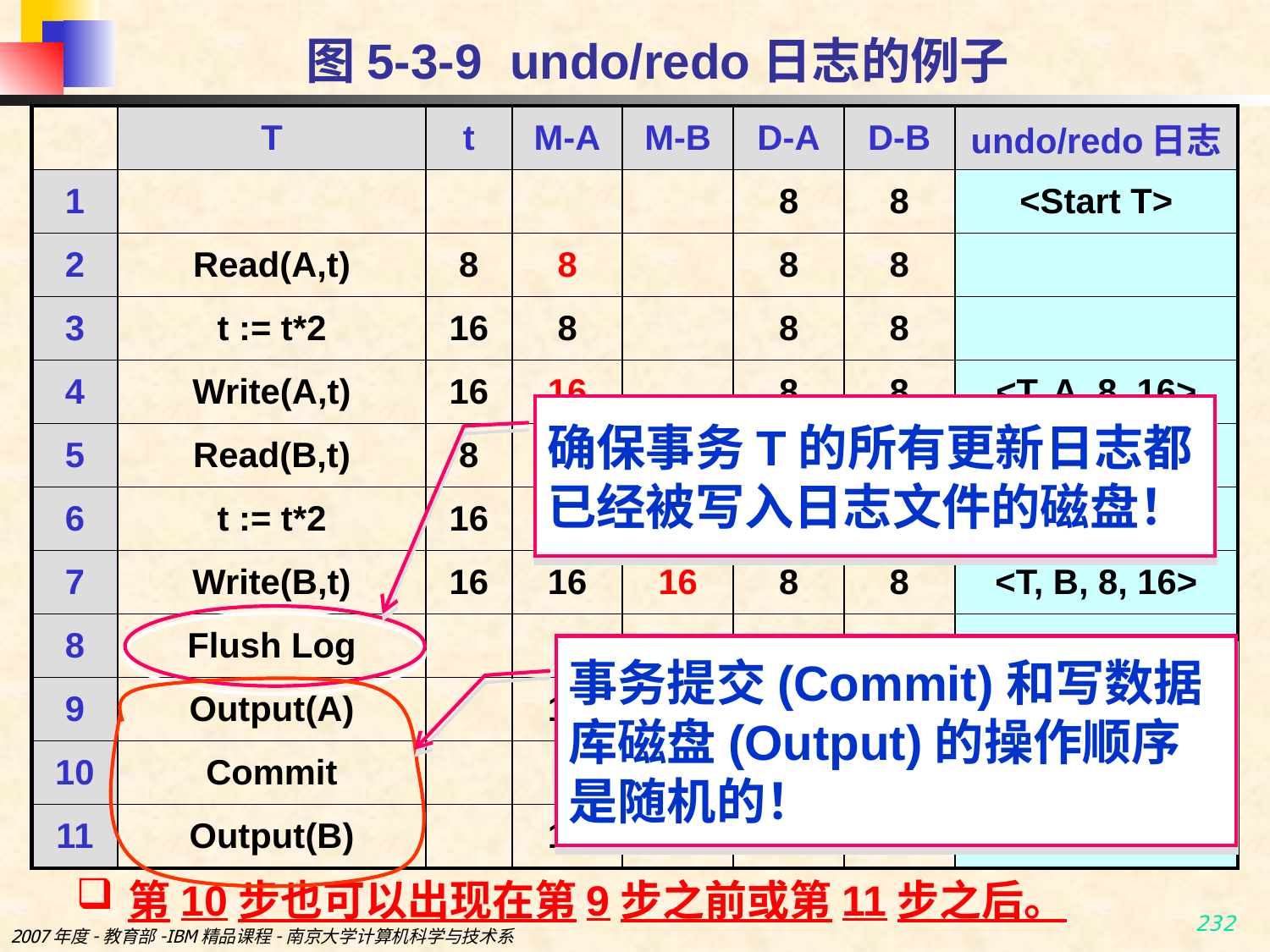

# 图5-3-9  undo/redo日志的例子
|  | T | t | M-A | M-B | D-A | D-B | undo/redo日志 |
| --- | --- | --- | --- | --- | --- | --- | --- |
| 1 |  |  |  |  | 8 | 8 | <Start T> |
| 2 | Read(A,t) | 8 | 8 |  | 8 | 8 |  |
| 3 | t := t\*2 | 16 | 8 |  | 8 | 8 |  |
| 4 | Write(A,t) | 16 | 16 |  | 8 | 8 | <T, A, 8, 16> |
| 5 | Read(B,t) | 8 | 16 | 8 | 8 | 8 |  |
| 6 | t := t\*2 | 16 | 16 | 8 | 8 | 8 |  |
| 7 | Write(B,t) | 16 | 16 | 16 | 8 | 8 | <T, B, 8, 16> |
| 8 | Flush Log |  |  |  |  |  |  |
| 9 | Output(A) |  | 16 | 16 | 16 | 8 |  |
| 10 | Commit |  |  |  |  |  | <Commit T> |
| 11 | Output(B) |  | 16 | 16 | 16 | 16 |  |
确保事务T的所有更新日志都已经被写入日志文件的磁盘！

事务提交(Commit)和写数据库磁盘(Output)的操作顺序是随机的！

第10步也可以出现在第9步之前或第11步之后。
232